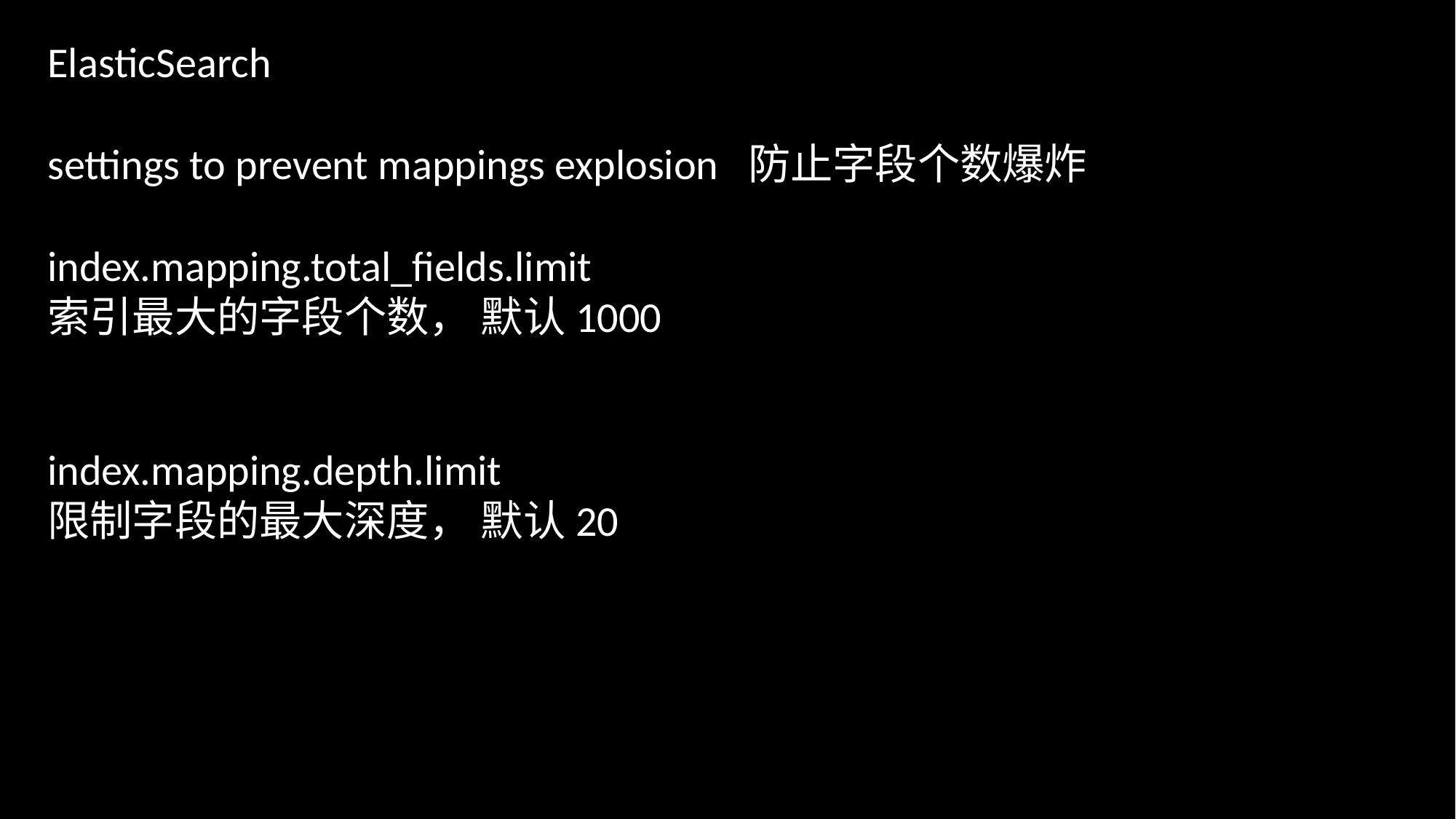

ElasticSearch

settings to prevent mappings explosion  防止字段个数爆炸

index.mapping.total_fields.limit
索引最大的字段个数， 默认1000

index.mapping.depth.limit
限制字段的最大深度， 默认20